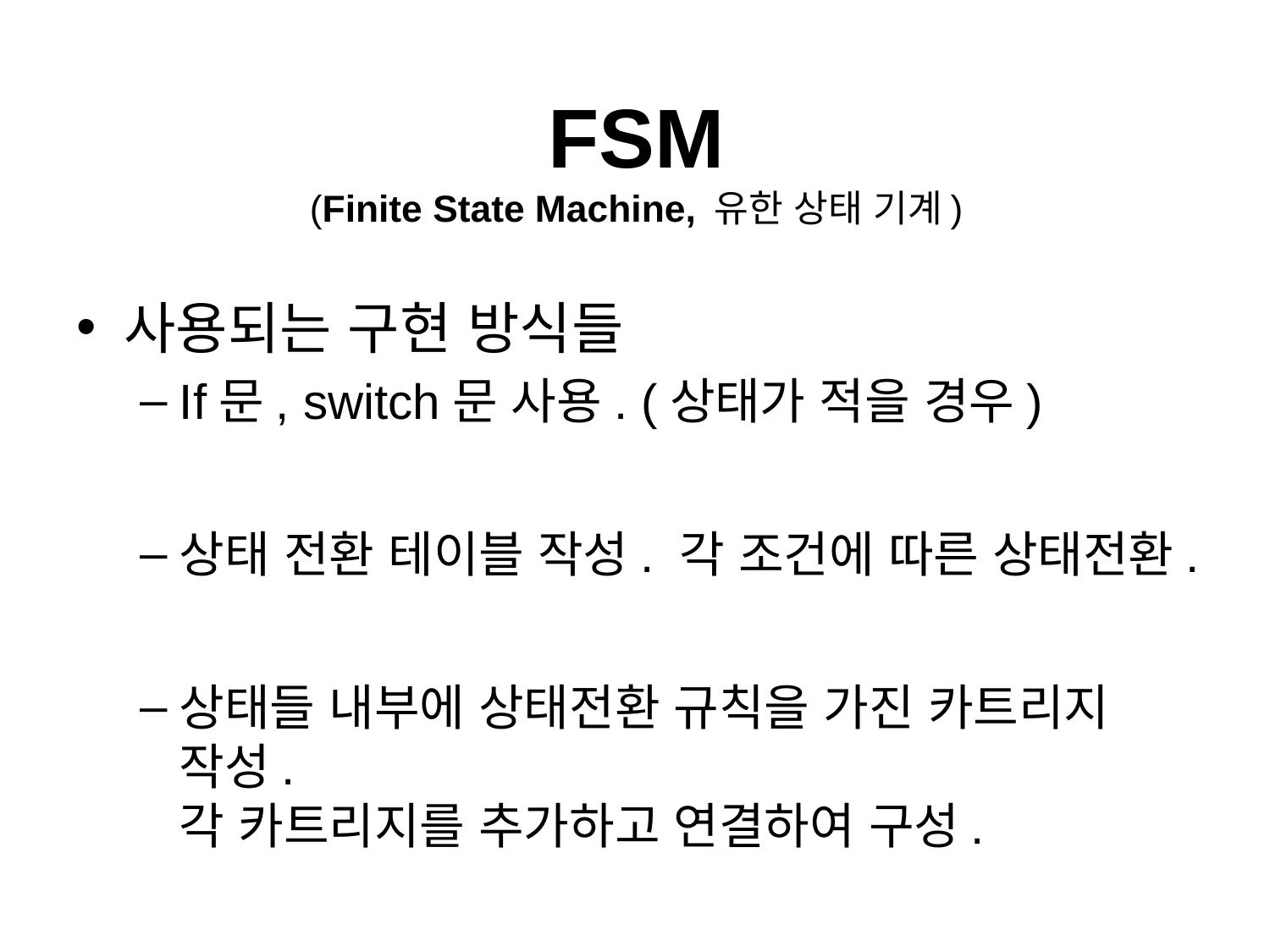

# FSM (Finite State Machine, 유한 상태 기계)
사용되는 구현 방식들
If문, switch문 사용. (상태가 적을 경우)

상태 전환 테이블 작성. 각 조건에 따른 상태전환.

상태들 내부에 상태전환 규칙을 가진 카트리지 작성.
각 카트리지를 추가하고 연결하여 구성.